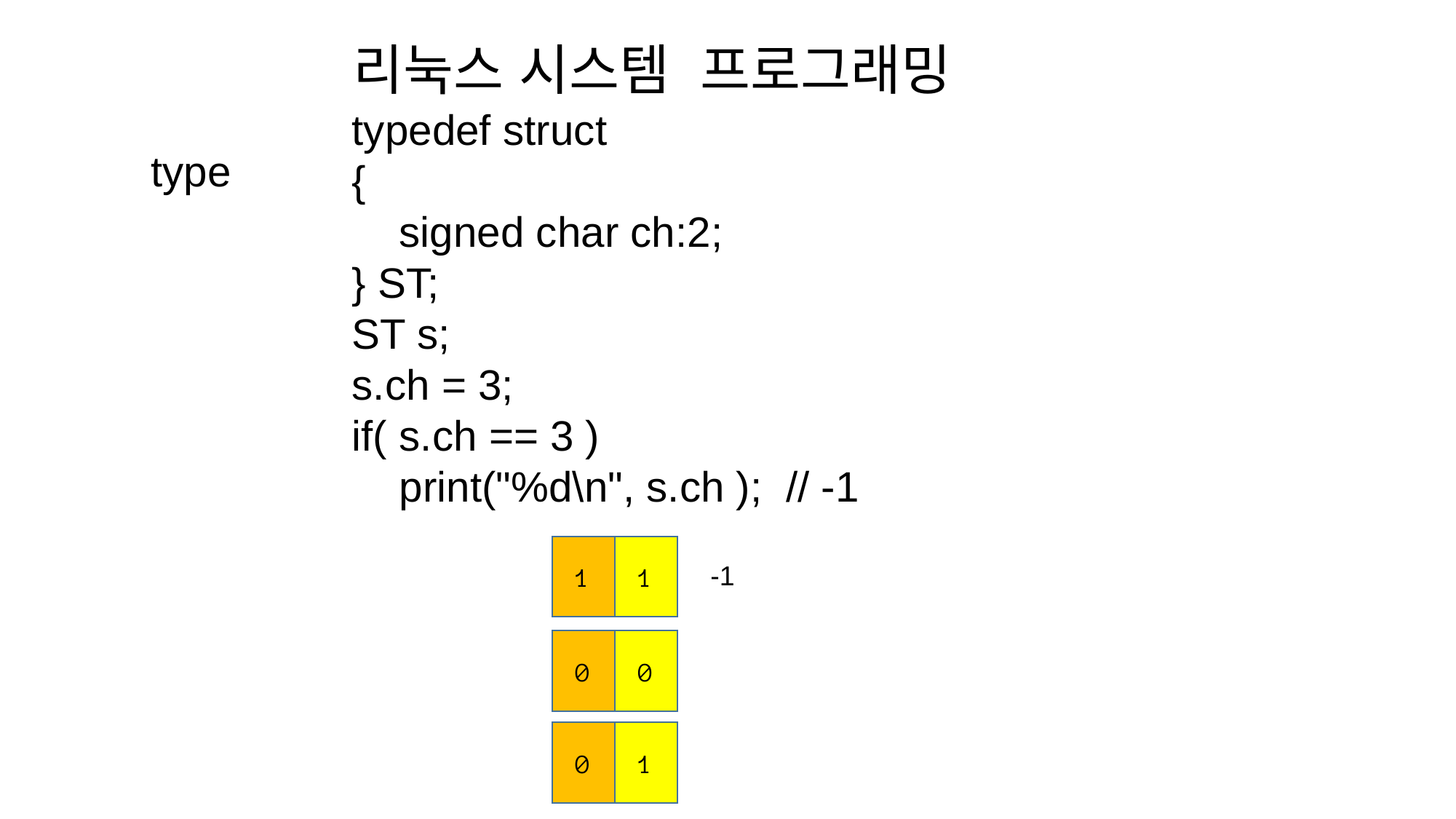

리눅스 시스템  프로그래밍
typedef struct
{
    signed char ch:2;
} ST;
ST s;
s.ch = 3;
if( s.ch == 3 )
    print("%d\n", s.ch );  // -1
type
1
1
-1
0
0
1
0